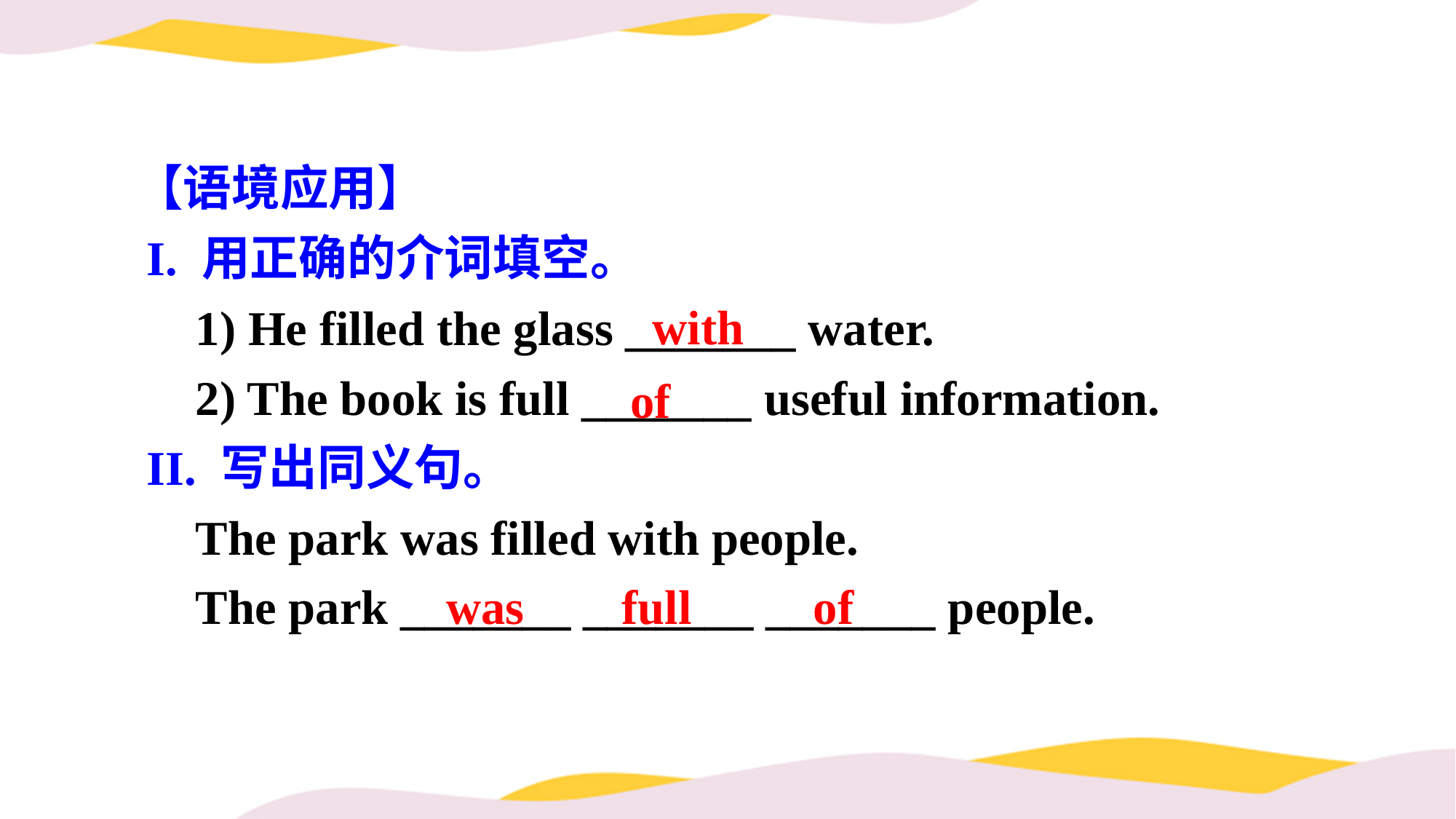

【语境应用】
 I. 用正确的介词填空。
     1) He filled the glass _______ water.
     2) The book is full _______ useful information.
 II. 写出同义句。
     The park was filled with people.
     The park _______ _______ _______ people.
with
 of
was        full          of